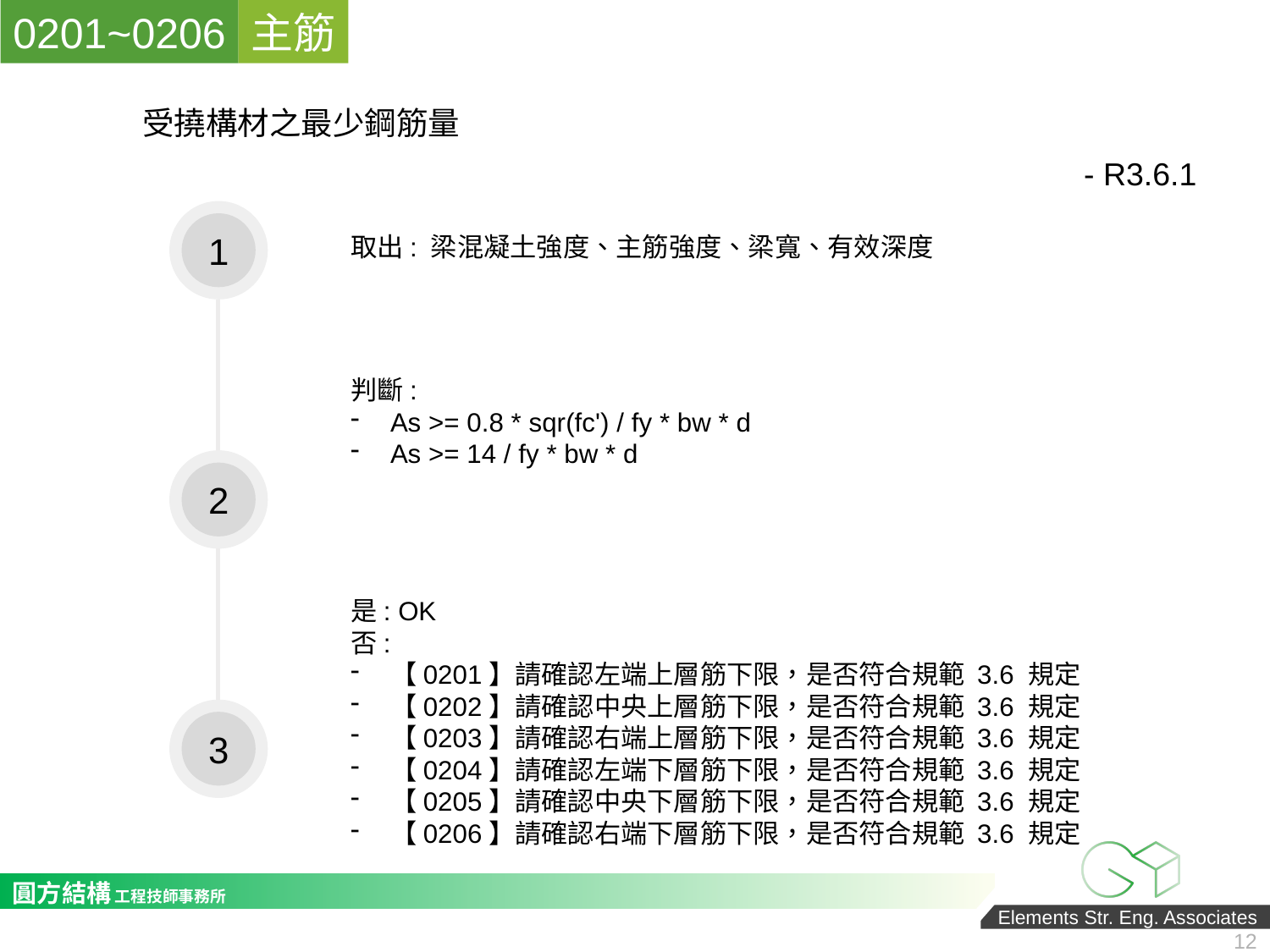

0201~0206
主筋
受撓構材之最少鋼筋量
- R3.6.1
1

取出: 梁混凝土強度、主筋強度、梁寬、有效深度
判斷:
As >= 0.8 * sqr(fc') / fy * bw * d
As >= 14 / fy * bw * d
2

是: OK
否:
【0201】請確認左端上層筋下限，是否符合規範 3.6 規定
【0202】請確認中央上層筋下限，是否符合規範 3.6 規定
【0203】請確認右端上層筋下限，是否符合規範 3.6 規定
【0204】請確認左端下層筋下限，是否符合規範 3.6 規定
【0205】請確認中央下層筋下限，是否符合規範 3.6 規定
【0206】請確認右端下層筋下限，是否符合規範 3.6 規定
3

12